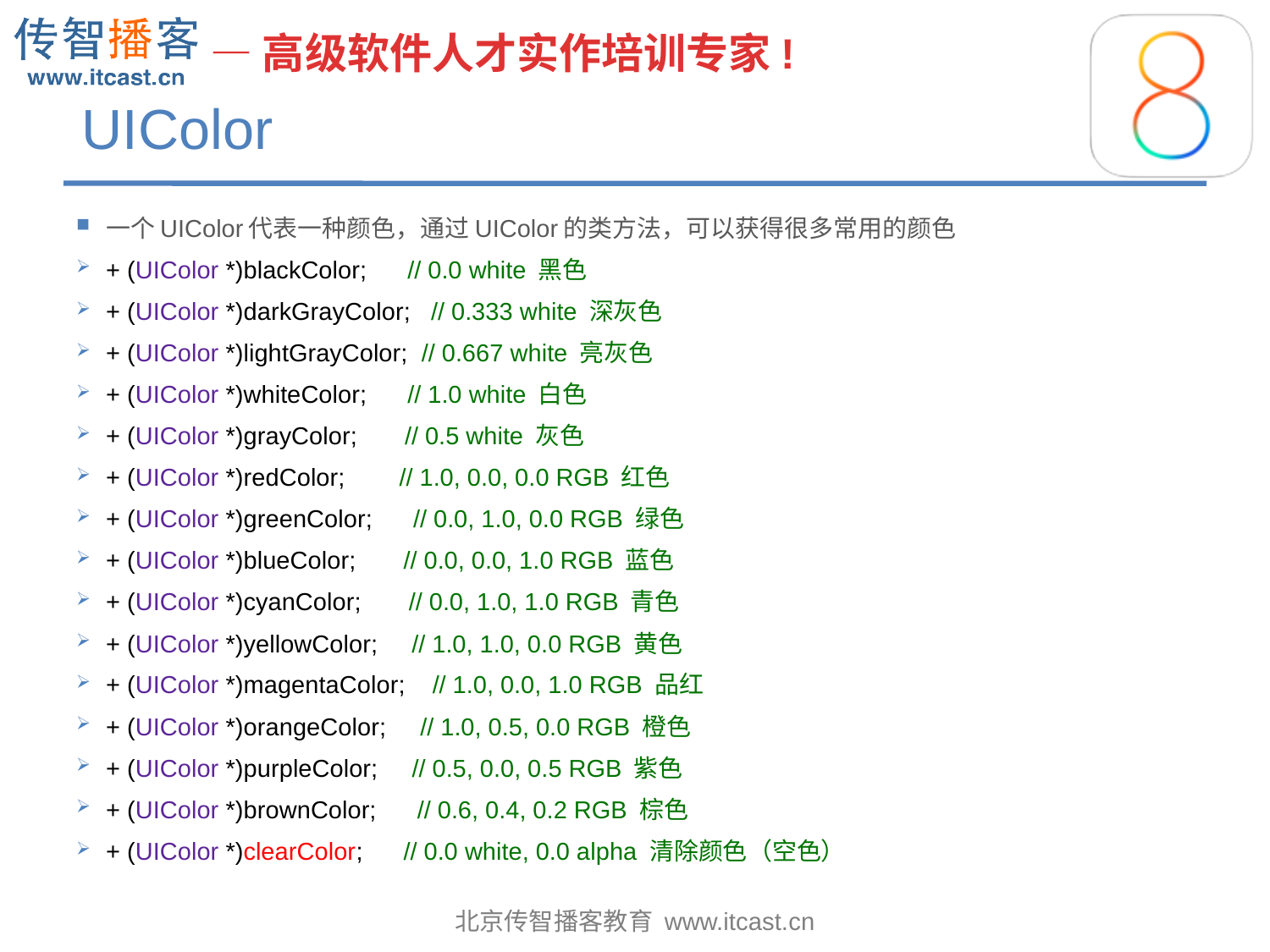

# UIColor
一个UIColor代表一种颜色，通过UIColor的类方法，可以获得很多常用的颜色
+ (UIColor *)blackColor;      // 0.0 white 黑色
+ (UIColor *)darkGrayColor;   // 0.333 white 深灰色
+ (UIColor *)lightGrayColor;  // 0.667 white 亮灰色
+ (UIColor *)whiteColor;      // 1.0 white 白色
+ (UIColor *)grayColor;       // 0.5 white 灰色
+ (UIColor *)redColor;        // 1.0, 0.0, 0.0 RGB 红色
+ (UIColor *)greenColor;      // 0.0, 1.0, 0.0 RGB 绿色
+ (UIColor *)blueColor;       // 0.0, 0.0, 1.0 RGB 蓝色
+ (UIColor *)cyanColor;       // 0.0, 1.0, 1.0 RGB 青色
+ (UIColor *)yellowColor;     // 1.0, 1.0, 0.0 RGB 黄色
+ (UIColor *)magentaColor;    // 1.0, 0.0, 1.0 RGB 品红
+ (UIColor *)orangeColor;     // 1.0, 0.5, 0.0 RGB 橙色
+ (UIColor *)purpleColor;     // 0.5, 0.0, 0.5 RGB 紫色
+ (UIColor *)brownColor;      // 0.6, 0.4, 0.2 RGB 棕色
+ (UIColor *)clearColor;      // 0.0 white, 0.0 alpha 清除颜色（空色）